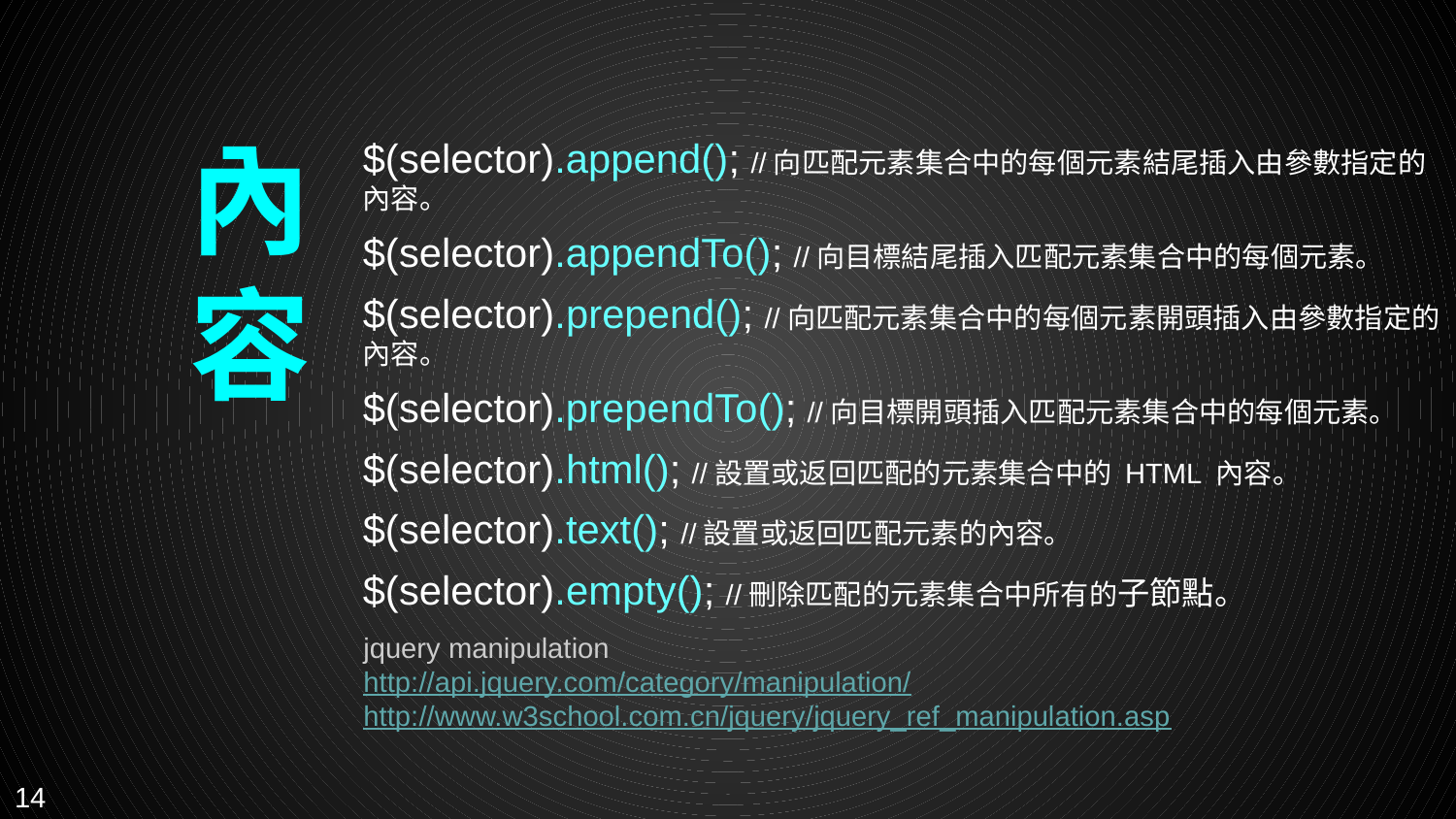

內
容
$(selector).append(); //向匹配元素集合中的每個元素結尾插入由參數指定的內容。
$(selector).appendTo(); //向目標結尾插入匹配元素集合中的每個元素。
$(selector).prepend(); //向匹配元素集合中的每個元素開頭插入由參數指定的內容。
$(selector).prependTo(); //向目標開頭插入匹配元素集合中的每個元素。
$(selector).html(); //設置或返回匹配的元素集合中的 HTML 內容。
$(selector).text(); //設置或返回匹配元素的內容。
$(selector).empty(); //刪除匹配的元素集合中所有的子節點。

jquery manipulation
http://api.jquery.com/category/manipulation/
http://www.w3school.com.cn/jquery/jquery_ref_manipulation.asp
14